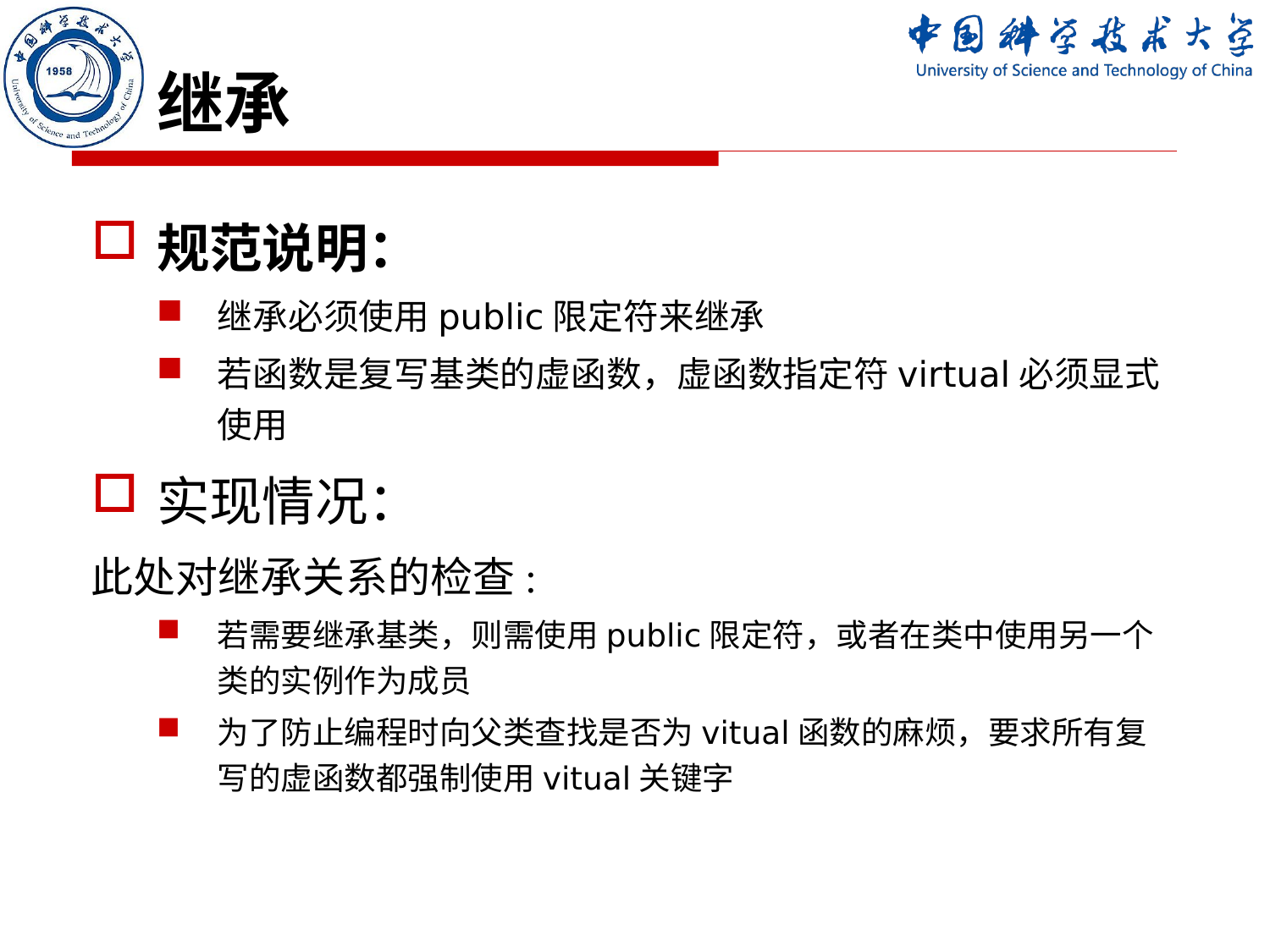

# 继承
规范说明：
继承必须使用public限定符来继承
若函数是复写基类的虚函数，虚函数指定符virtual必须显式使用
实现情况：
此处对继承关系的检查:
若需要继承基类，则需使用public限定符，或者在类中使用另一个类的实例作为成员
为了防止编程时向父类查找是否为vitual函数的麻烦，要求所有复写的虚函数都强制使用vitual关键字

16